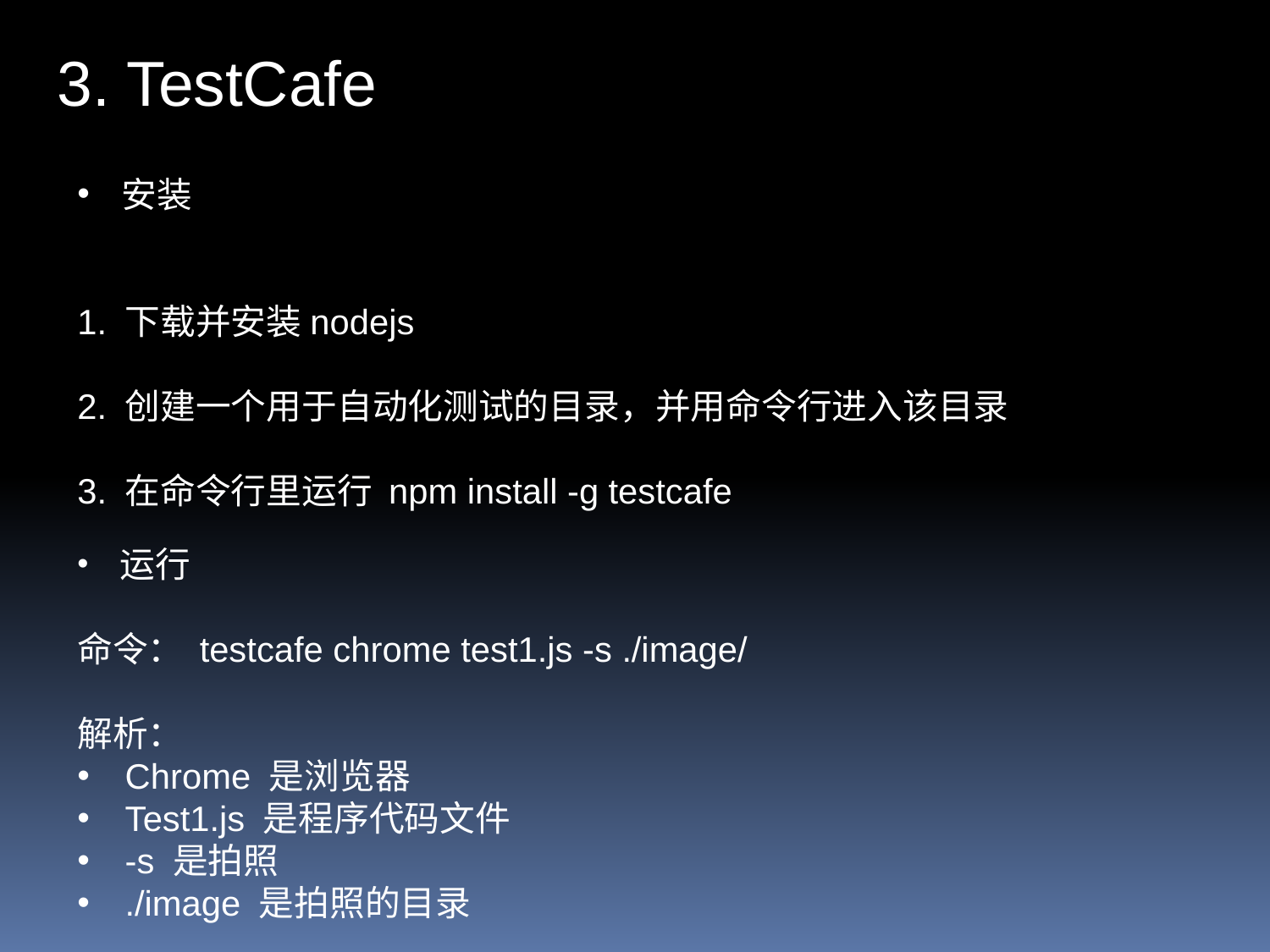

3. TestCafe
   安装

下载并安装nodejs

创建一个用于自动化测试的目录，并用命令行进入该目录

在命令行里运行 npm install -g testcafe
   运行

命令： testcafe chrome test1.js -s ./image/

解析：
Chrome 是浏览器
Test1.js 是程序代码文件
-s 是拍照
./image 是拍照的目录